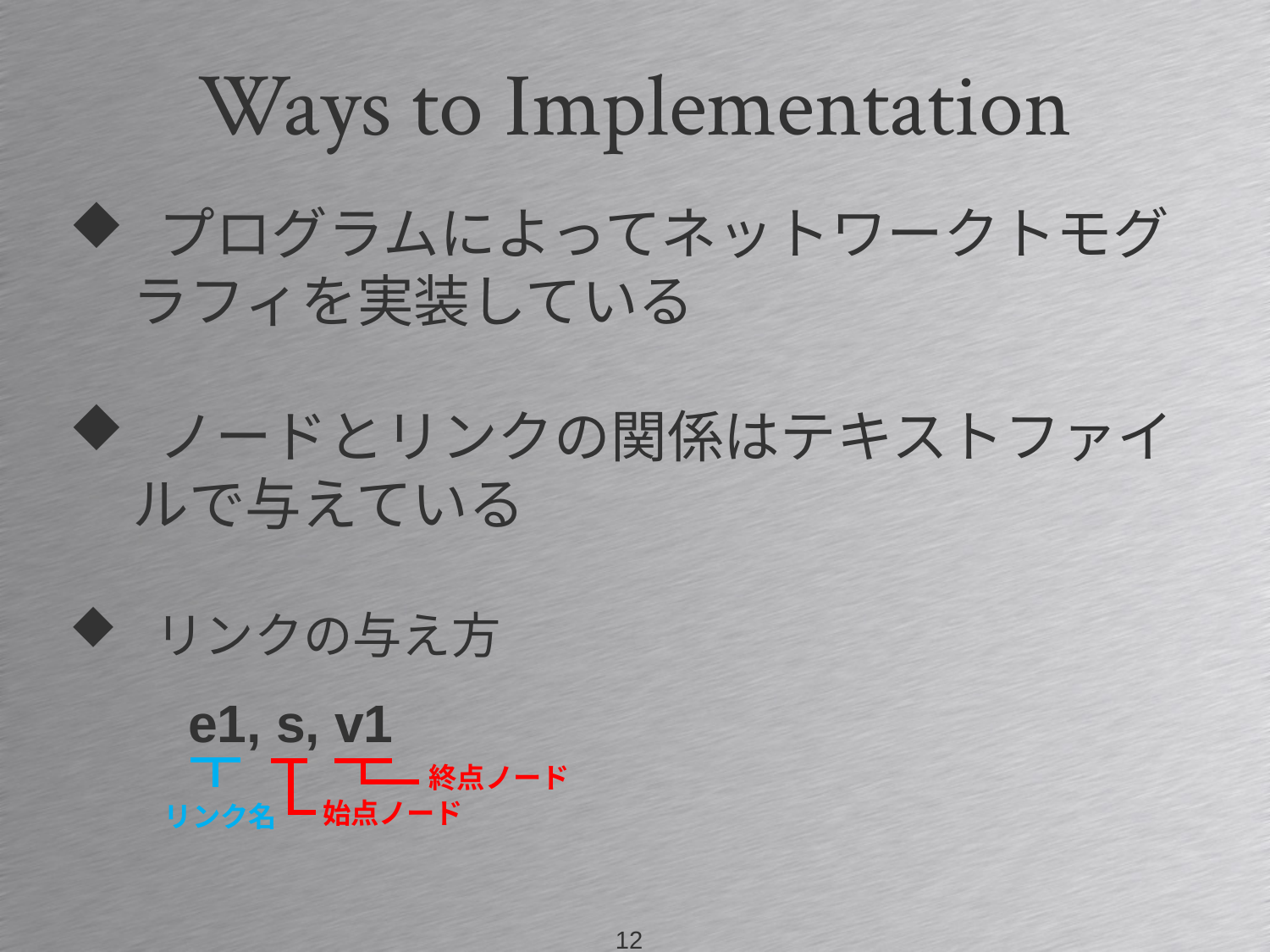

Ways to Implementation
 プログラムによってネットワークトモグラフィを実装している

 ノードとリンクの関係はテキストファイルで与えている

 リンクの与え方
e1, s, v1
終点ノード
始点ノード
リンク名
12